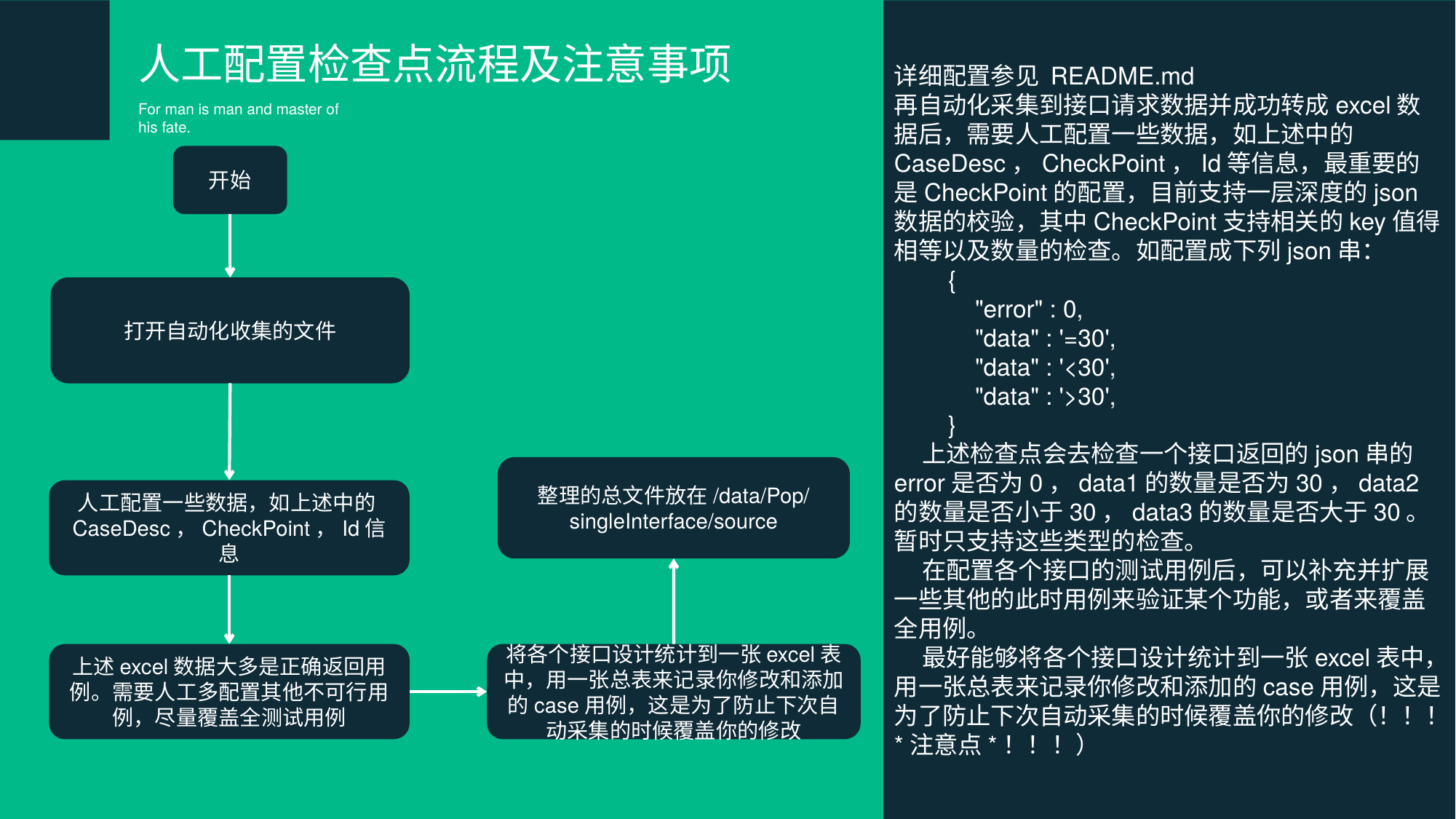

人工配置检查点流程及注意事项
For man is man and master of his fate.
详细配置参见 README.md
再自动化采集到接口请求数据并成功转成excel数据后，需要人工配置一些数据，如上述中的CaseDesc，CheckPoint，Id等信息，最重要的是CheckPoint的配置，目前支持一层深度的json数据的校验，其中CheckPoint支持相关的key值得相等以及数量的检查。如配置成下列json串：
        {
            "error" : 0,
            "data" : '=30',
            "data" : '<30',
            "data" : '>30',
        }
    上述检查点会去检查一个接口返回的json串的error是否为0，data1的数量是否为30，data2的数量是否小于30，data3的数量是否大于30。暂时只支持这些类型的检查。
    在配置各个接口的测试用例后，可以补充并扩展一些其他的此时用例来验证某个功能，或者来覆盖全用例。
    最好能够将各个接口设计统计到一张excel表中，用一张总表来记录你修改和添加的case用例，这是为了防止下次自动采集的时候覆盖你的修改（！！！*注意点*！！！）
开始
打开自动化收集的文件
整理的总文件放在/data/Pop/singleInterface/source
人工配置一些数据，如上述中的CaseDesc，CheckPoint，Id信息
上述excel数据大多是正确返回用例。需要人工多配置其他不可行用例，尽量覆盖全测试用例
将各个接口设计统计到一张excel表中，用一张总表来记录你修改和添加的case用例，这是为了防止下次自动采集的时候覆盖你的修改